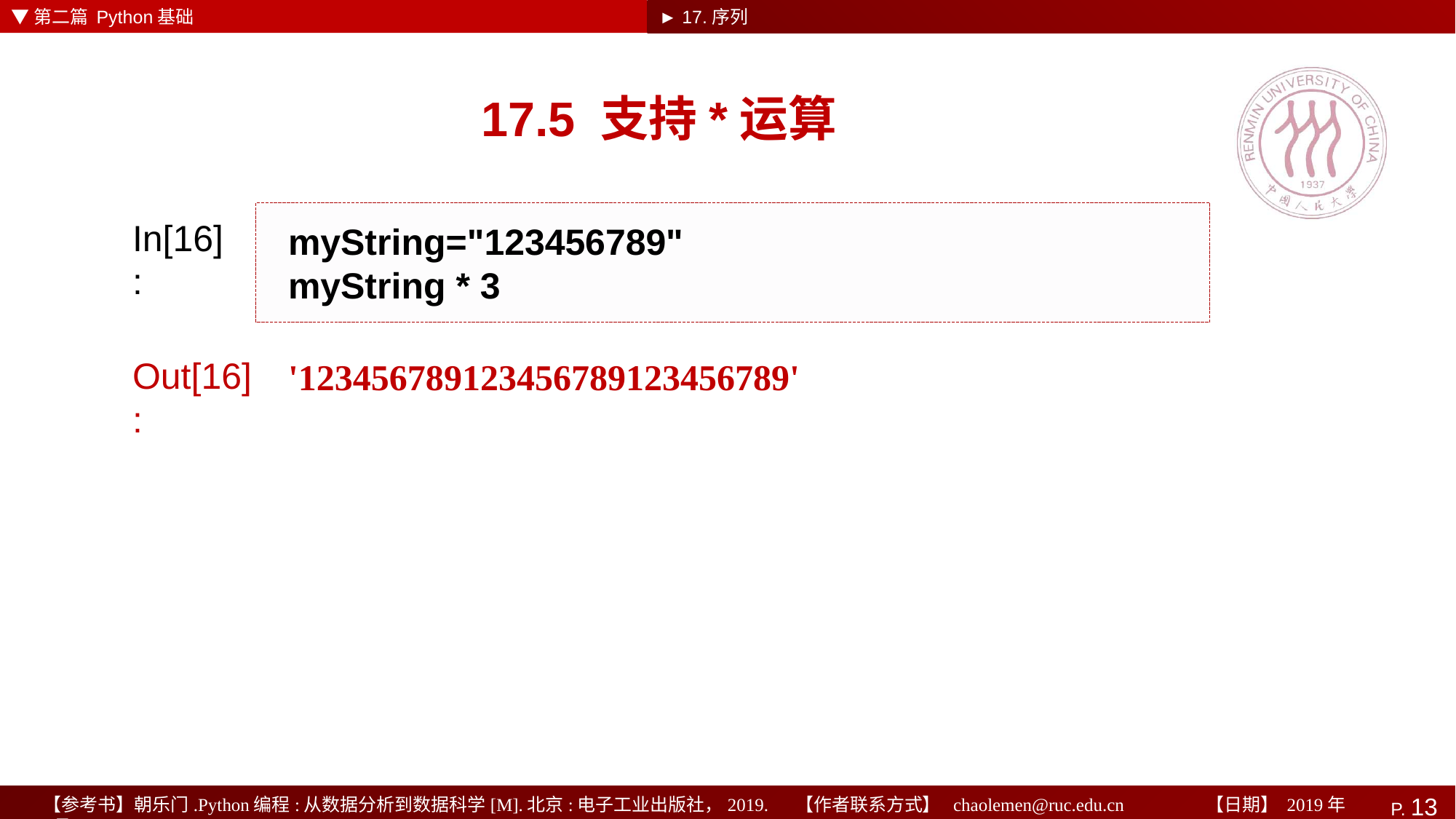

▼第二篇 Python基础
► 17.序列
# 17.5 支持*运算
myString="123456789"
myString * 3
In[16]:
'123456789123456789123456789'
Out[16]: